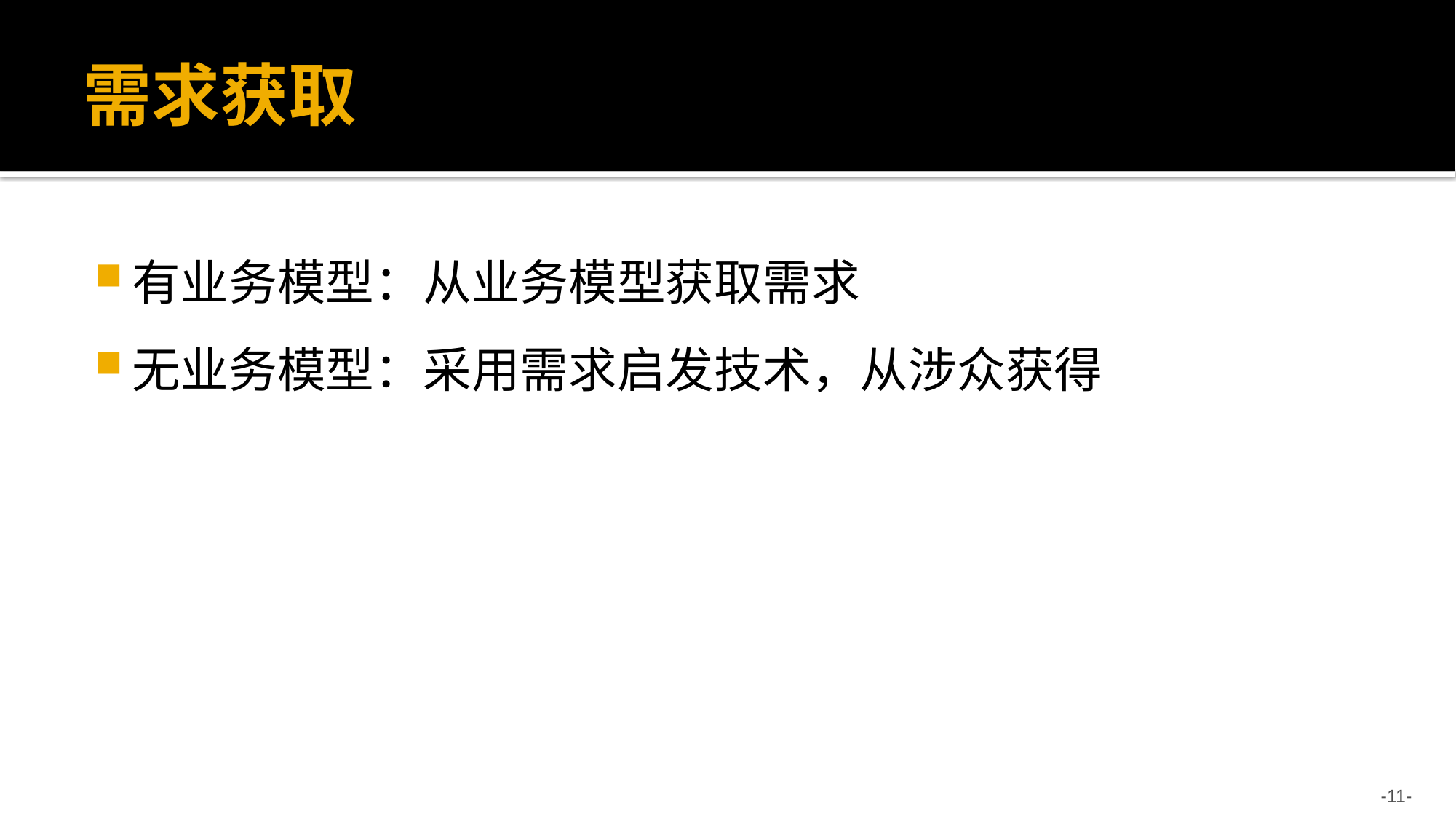

# 需求获取
有业务模型：从业务模型获取需求
无业务模型：采用需求启发技术，从涉众获得

-11-